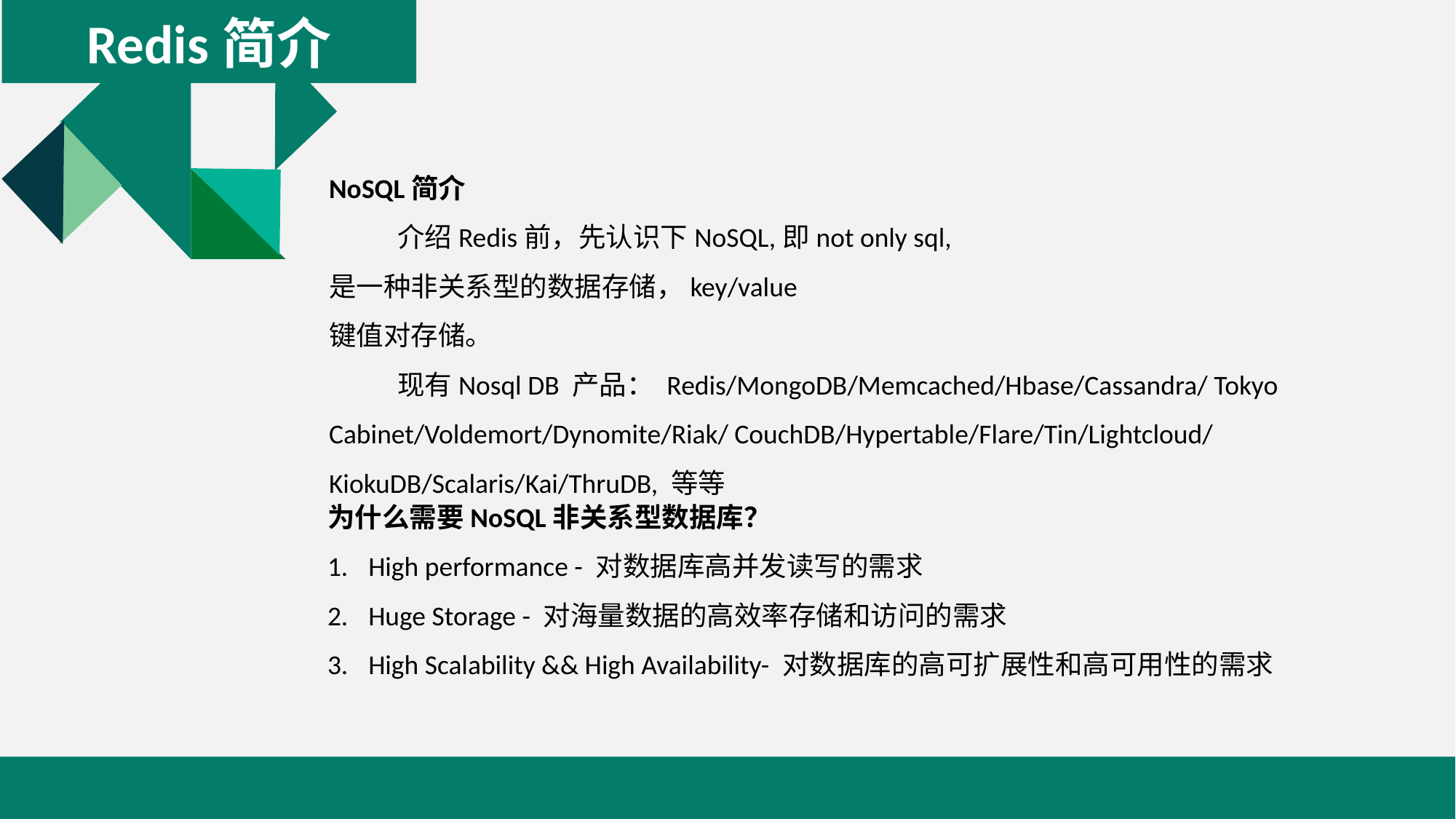

Redis简介
NoSQL简介
          介绍Redis前，先认识下NoSQL,即not only sql, 是一种非关系型的数据存储，key/value
键值对存储。
          现有Nosql DB 产品： Redis/MongoDB/Memcached/Hbase/Cassandra/ Tokyo Cabinet/Voldemort/Dynomite/Riak/ CouchDB/Hypertable/Flare/Tin/Lightcloud/ KiokuDB/Scalaris/Kai/ThruDB, 等等
为什么需要NoSQL非关系型数据库？
High performance - 对数据库高并发读写的需求
Huge Storage - 对海量数据的高效率存储和访问的需求
High Scalability && High Availability- 对数据库的高可扩展性和高可用性的需求